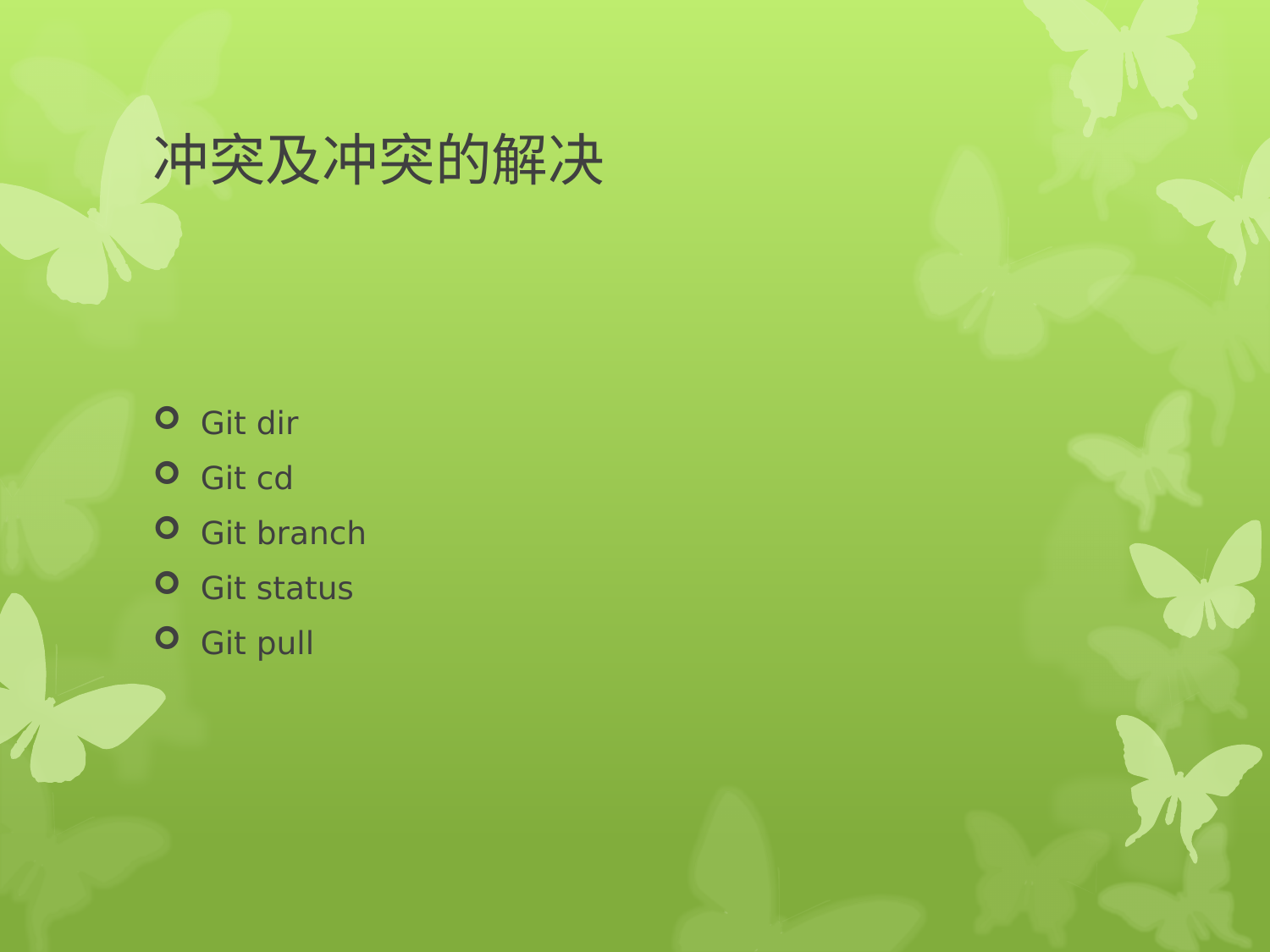

# 冲突及冲突的解决
Git dir
Git cd
Git branch
Git status
Git pull